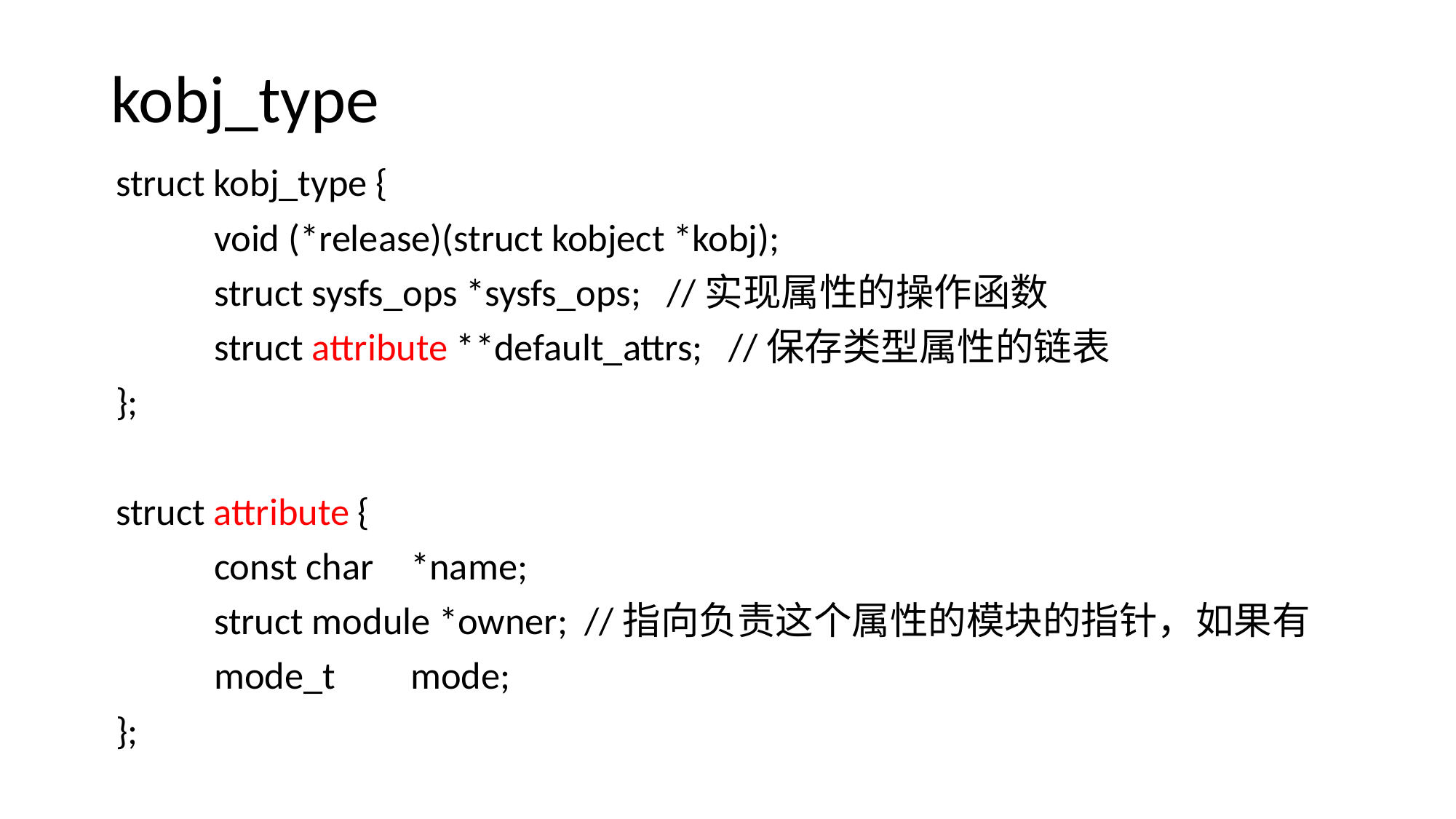

# kobj_type
struct kobj_type {
	void (*release)(struct kobject *kobj);
	struct sysfs_ops *sysfs_ops;   //实现属性的操作函数
	struct attribute **default_attrs;   //保存类型属性的链表
};

struct attribute {
	const char	*name;
	struct module *owner;  //指向负责这个属性的模块的指针，如果有
	mode_t	mode;
};